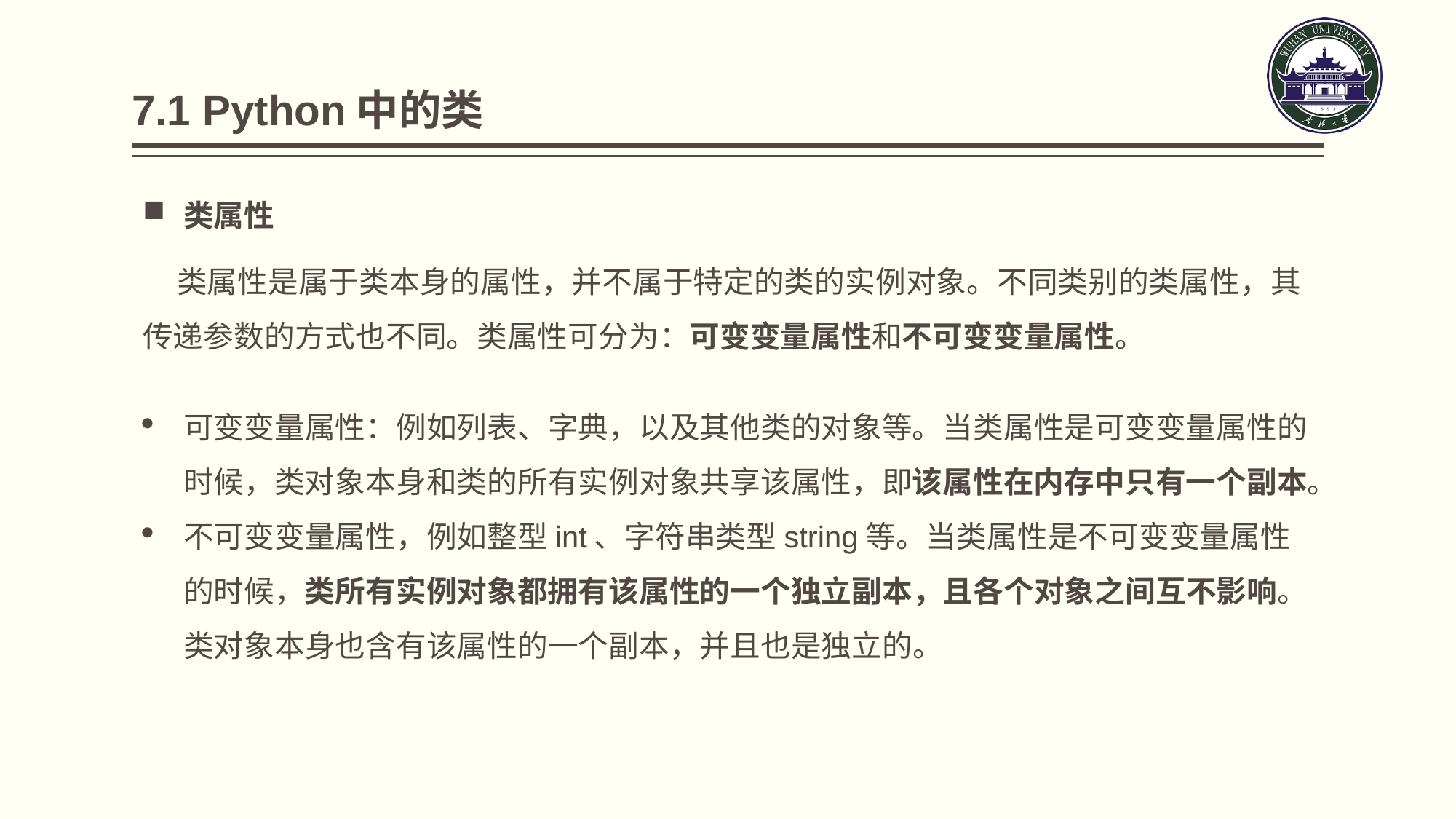

# 7.1 Python中的类
类属性
    类属性是属于类本身的属性，并不属于特定的类的实例对象。不同类别的类属性，其传递参数的方式也不同。类属性可分为：可变变量属性和不可变变量属性。
可变变量属性：例如列表、字典，以及其他类的对象等。当类属性是可变变量属性的时候，类对象本身和类的所有实例对象共享该属性，即该属性在内存中只有一个副本。
不可变变量属性，例如整型int、字符串类型string等。当类属性是不可变变量属性的时候，类所有实例对象都拥有该属性的一个独立副本，且各个对象之间互不影响。类对象本身也含有该属性的一个副本，并且也是独立的。